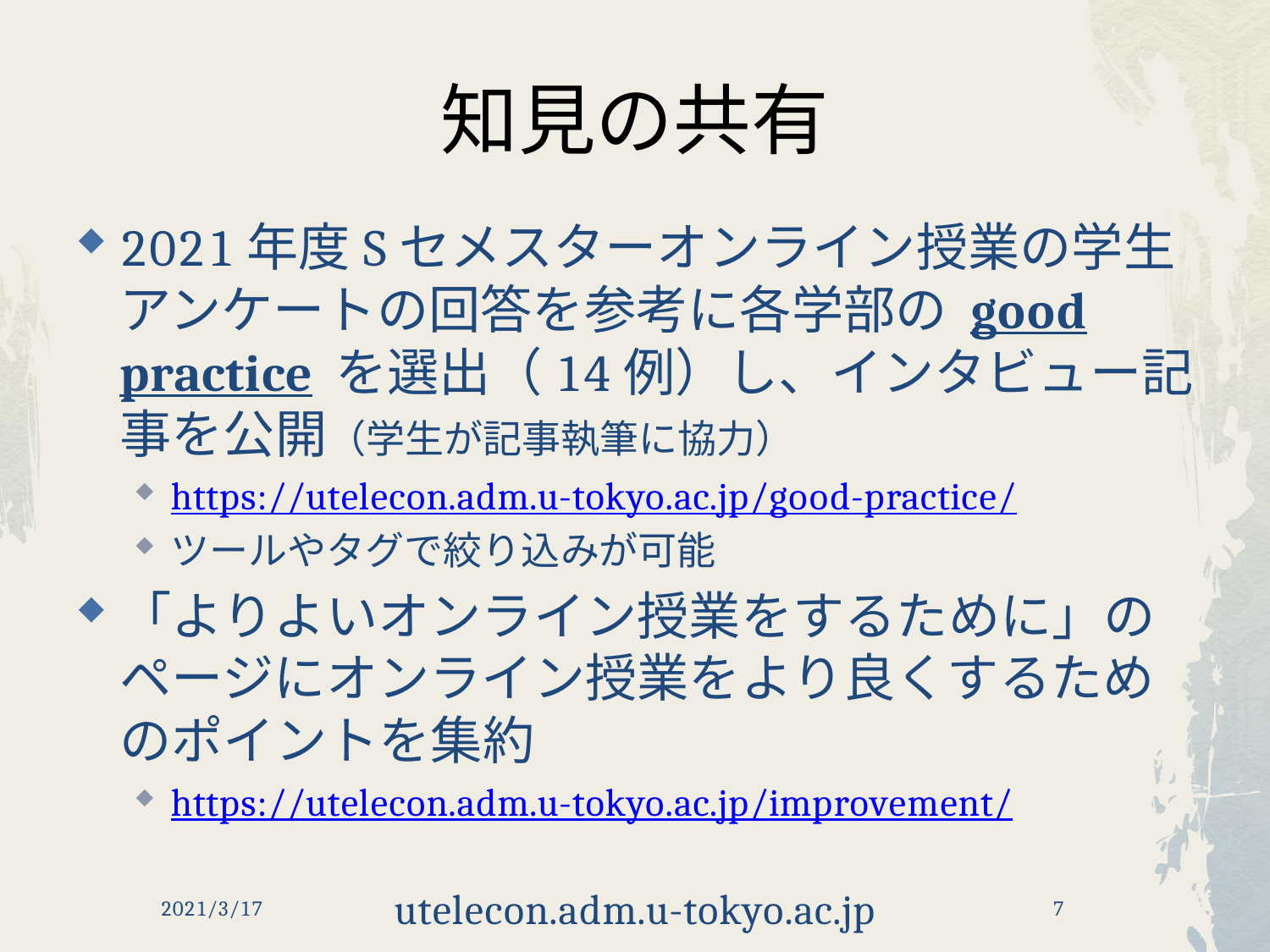

# 知見の共有
2021年度Sセメスターオンライン授業の学生アンケートの回答を参考に各学部の good practice を選出（14例）し、インタビュー記事を公開（学生が記事執筆に協力）
https://utelecon.adm.u-tokyo.ac.jp/good-practice/
ツールやタグで絞り込みが可能
「よりよいオンライン授業をするために」のページにオンライン授業をより良くするためのポイントを集約
https://utelecon.adm.u-tokyo.ac.jp/improvement/

2021/3/17
utelecon.adm.u-tokyo.ac.jp
7